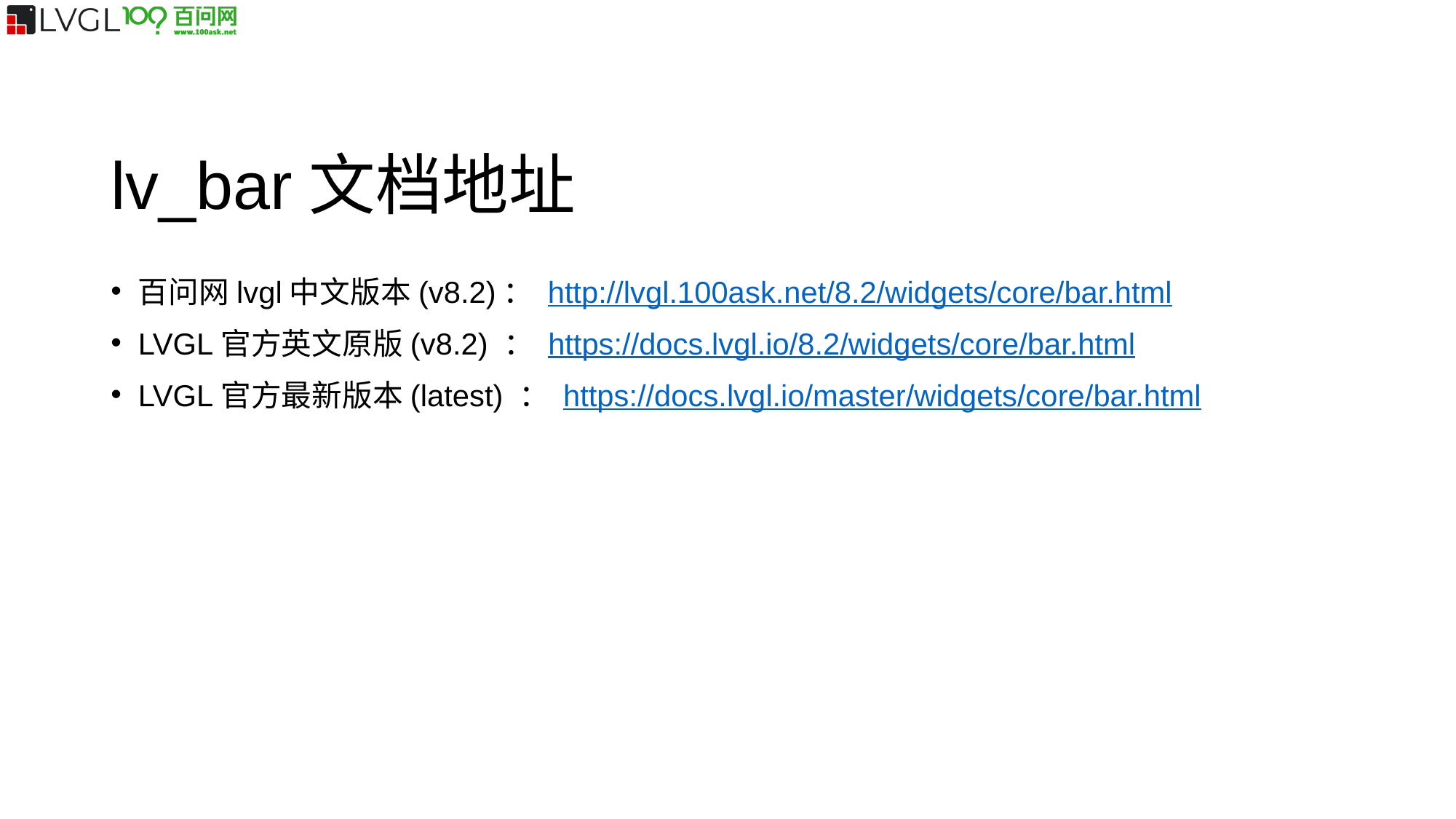

lv_bar文档地址
百问网lvgl中文版本(v8.2)： http://lvgl.100ask.net/8.2/widgets/core/bar.html
LVGL官方英文原版(v8.2) ： https://docs.lvgl.io/8.2/widgets/core/bar.html
LVGL官方最新版本(latest) ： https://docs.lvgl.io/master/widgets/core/bar.html